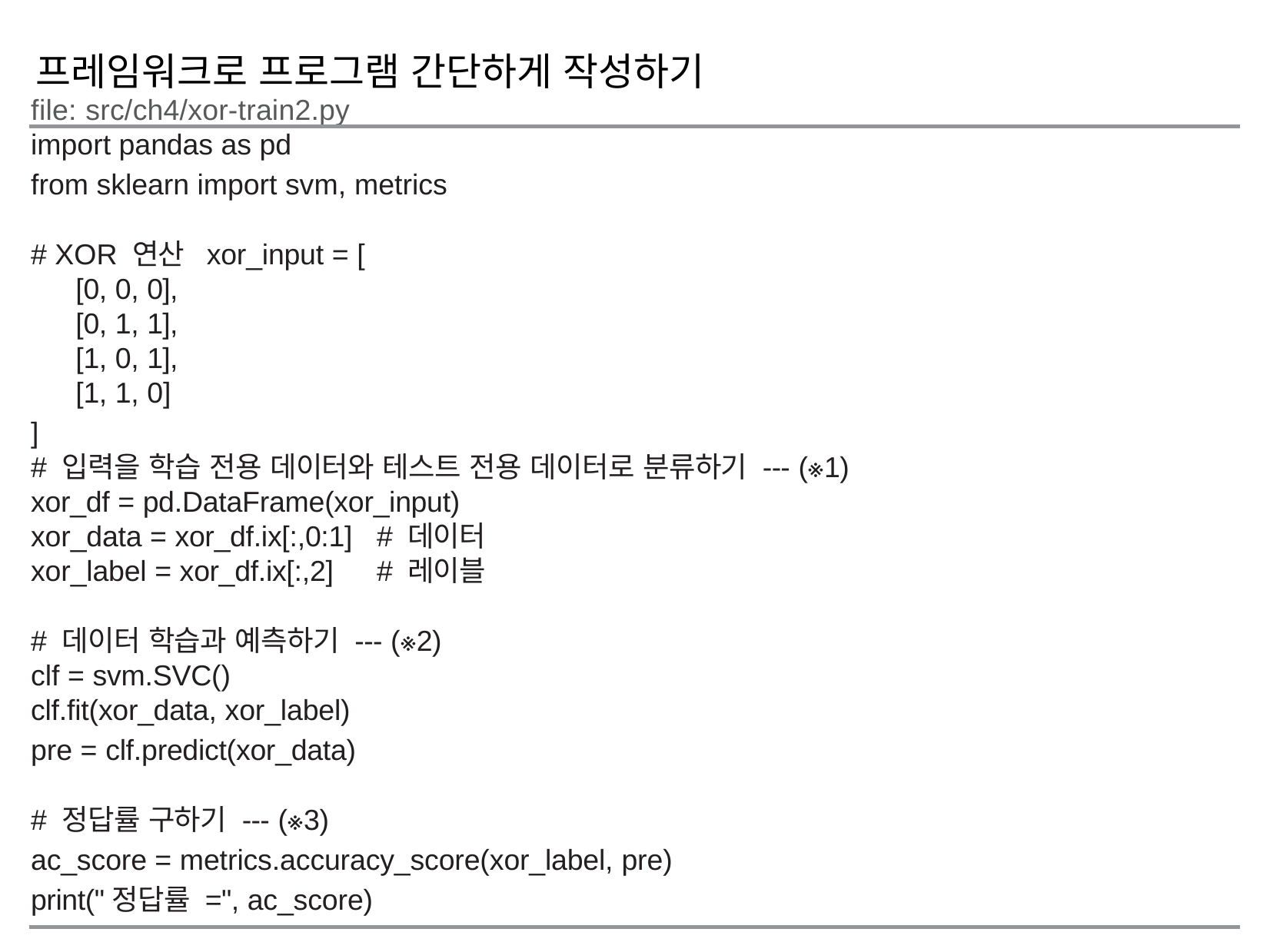

프레임워크로 프로그램 간단하게 작성하기
file: src/ch4/xor-train2.py
import pandas as pd
from sklearn import svm, metrics

# XOR 연산  xor_input = [
[0, 0, 0],
[0, 1, 1],
[1, 0, 1],
[1, 1, 0]
]
# 입력을 학습 전용 데이터와 테스트 전용 데이터로 분류하기 --- (※1)
xor_df = pd.DataFrame(xor_input)
xor_data = xor_df.ix[:,0:1]	# 데이터
xor_label = xor_df.ix[:,2]	# 레이블

# 데이터 학습과 예측하기 --- (※2)
clf = svm.SVC()
clf.fit(xor_data, xor_label)
pre = clf.predict(xor_data)

# 정답률 구하기 --- (※3)
ac_score = metrics.accuracy_score(xor_label, pre)
print("정답률 =", ac_score)